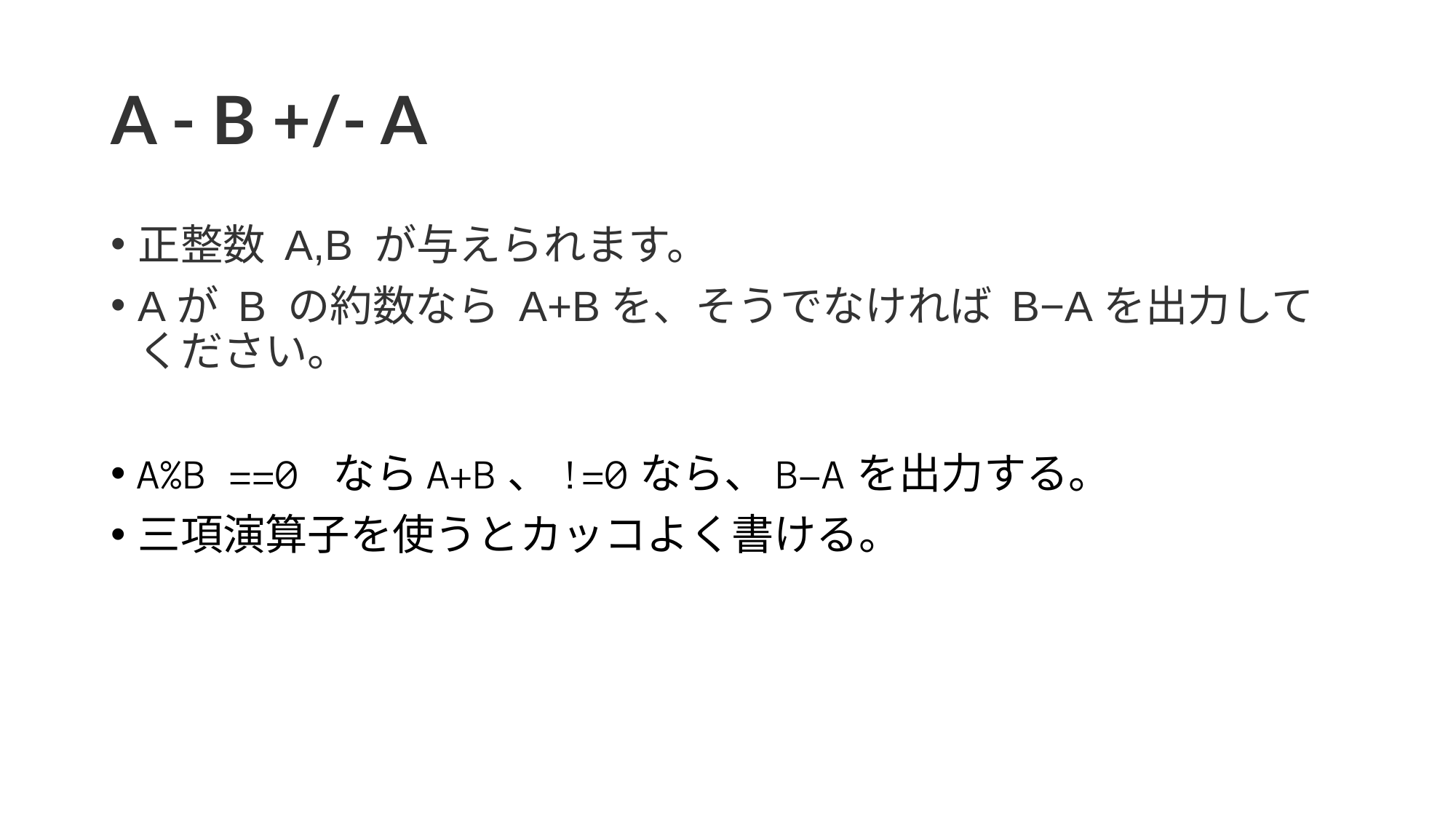

# A - B +/- A
正整数 A,B が与えられます。
Aが B の約数なら A+Bを、そうでなければ B−Aを出力してください。

A%B ==0 ならA+B、!=0なら、B-Aを出力する。
三項演算子を使うとカッコよく書ける。